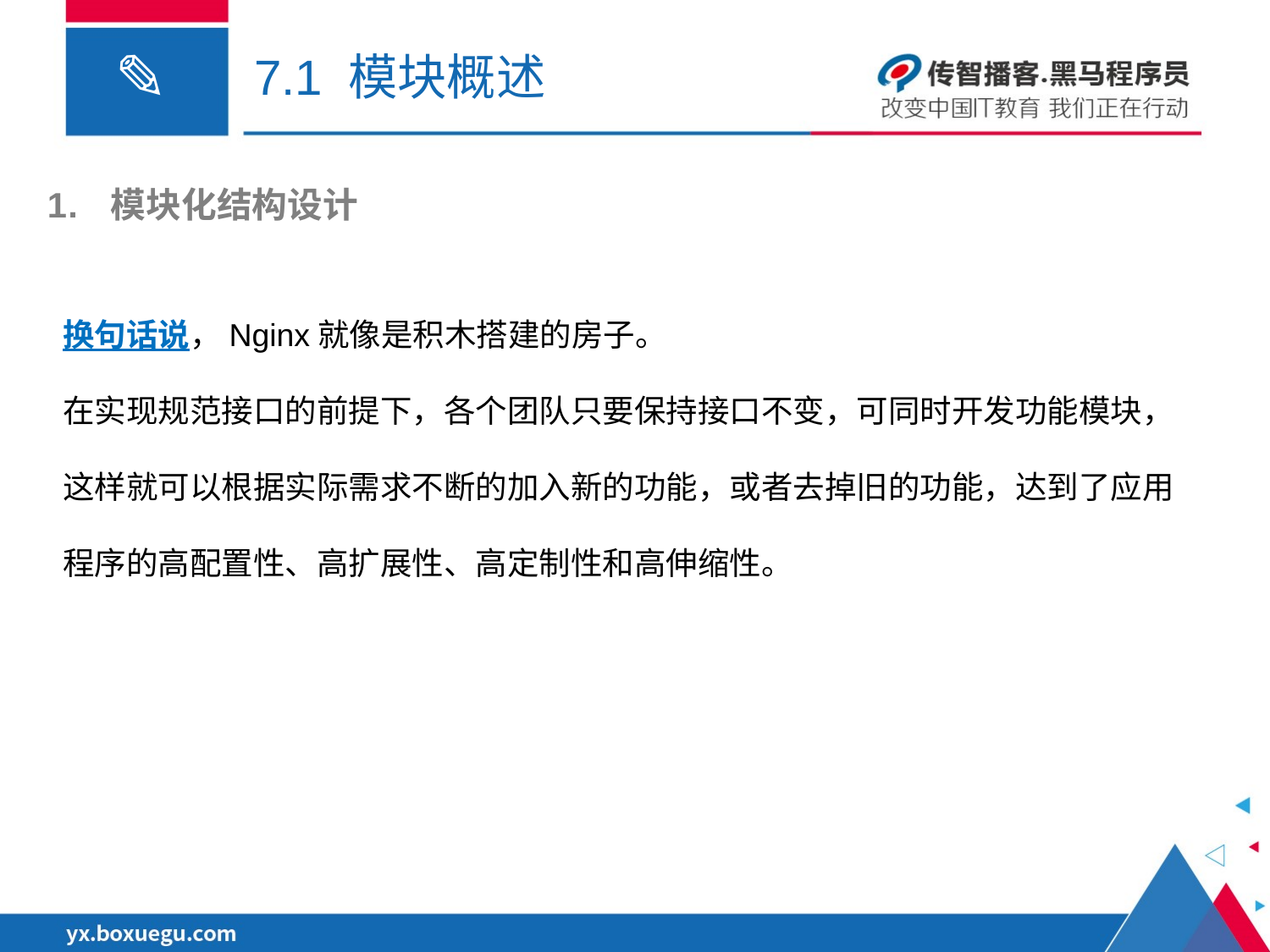

# 7.1 模块概述
模块化结构设计
换句话说，Nginx就像是积木搭建的房子。
在实现规范接口的前提下，各个团队只要保持接口不变，可同时开发功能模块，这样就可以根据实际需求不断的加入新的功能，或者去掉旧的功能，达到了应用程序的高配置性、高扩展性、高定制性和高伸缩性。